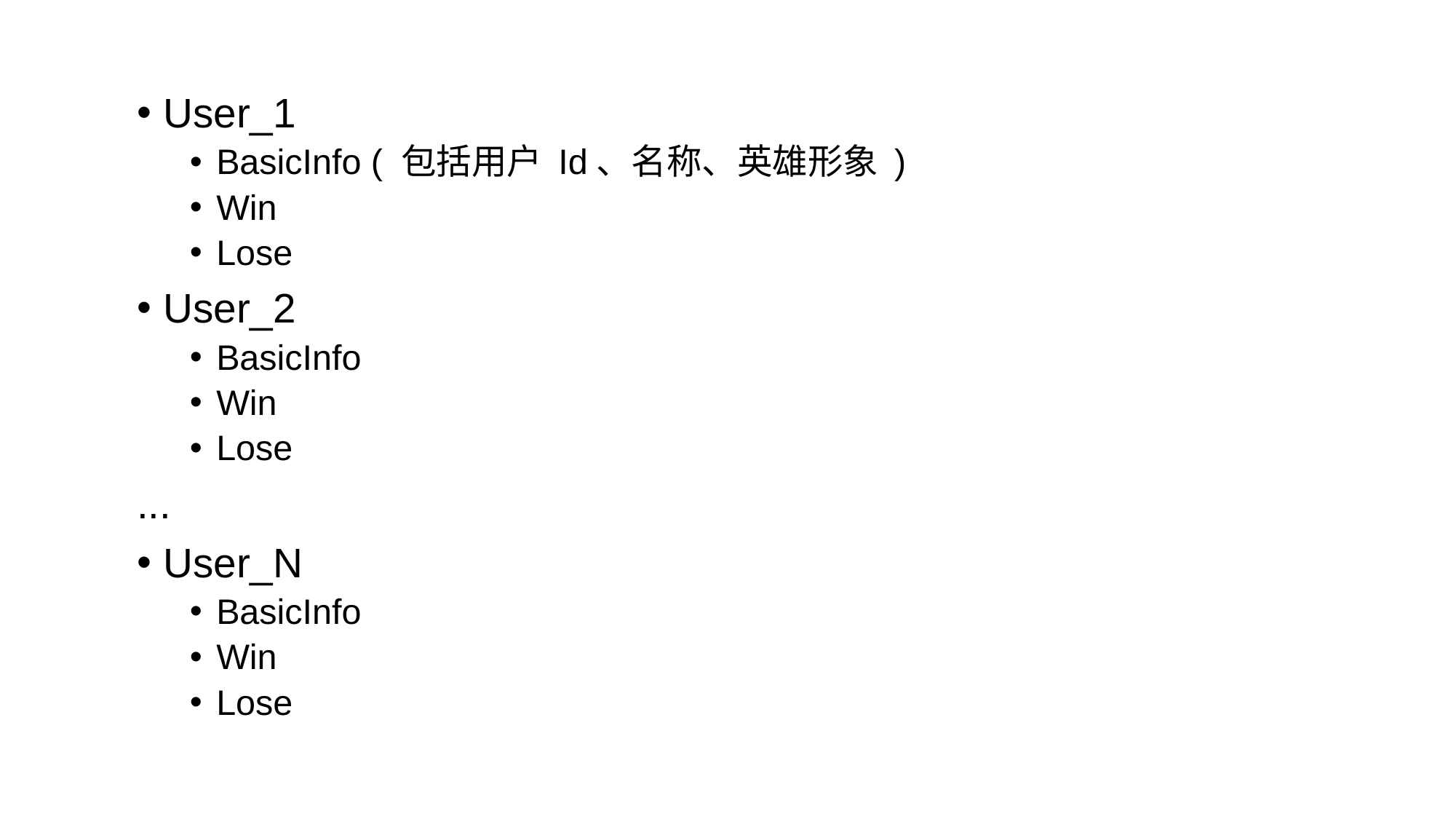

User_1
BasicInfo ( 包括用户 Id、名称、英雄形象 )
Win
Lose
User_2
BasicInfo
Win
Lose
...
User_N
BasicInfo
Win
Lose